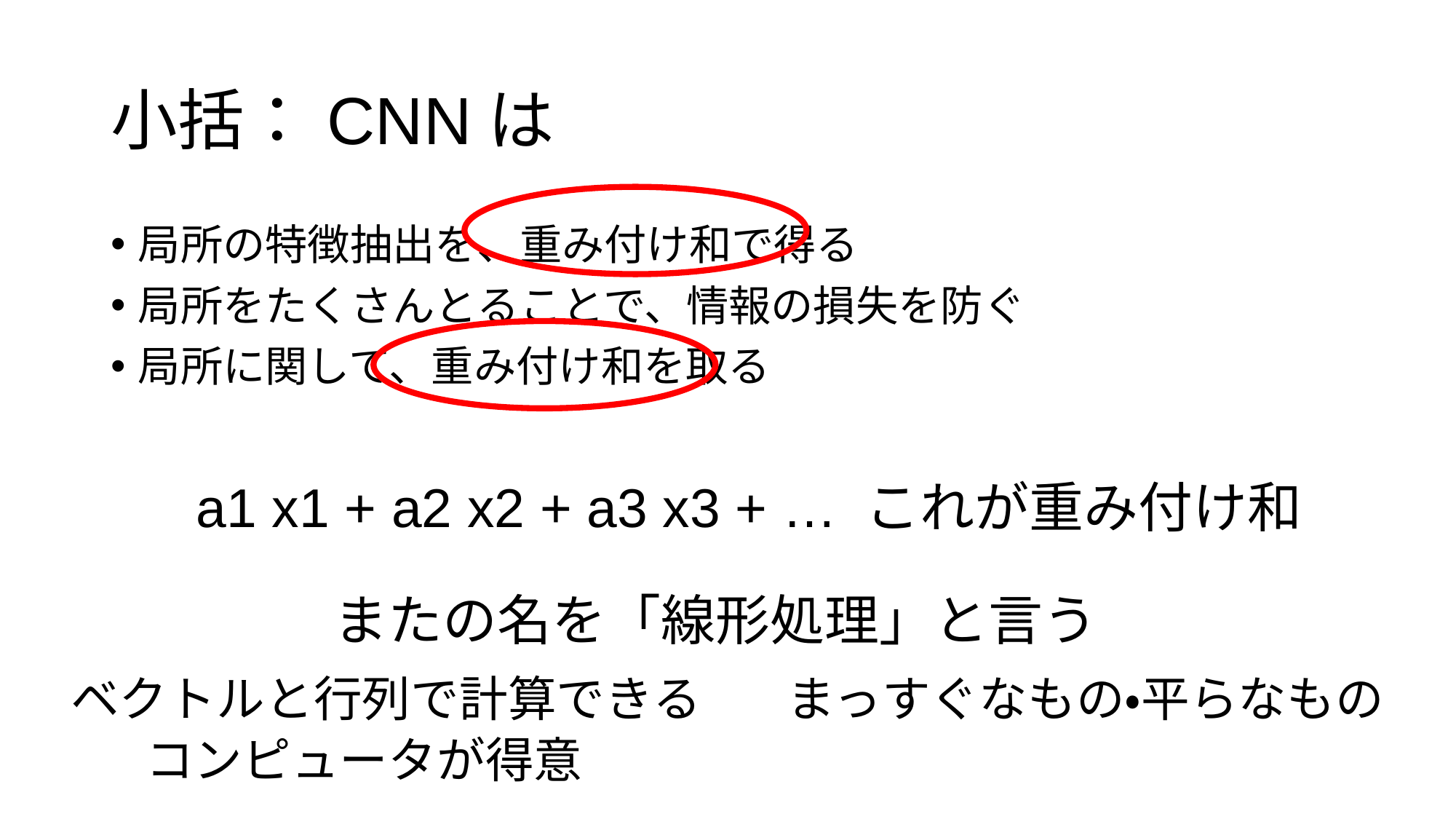

# 小括：CNNは

局所の特徴抽出を、重み付け和で得る
局所をたくさんとることで、情報の損失を防ぐ
局所に関して、重み付け和を取る

a1 x1 + a2 x2 + a3 x3 + … これが重み付け和
またの名を「線形処理」と言う
まっすぐなもの・平らなもの
ベクトルと行列で計算できる
コンピュータが得意